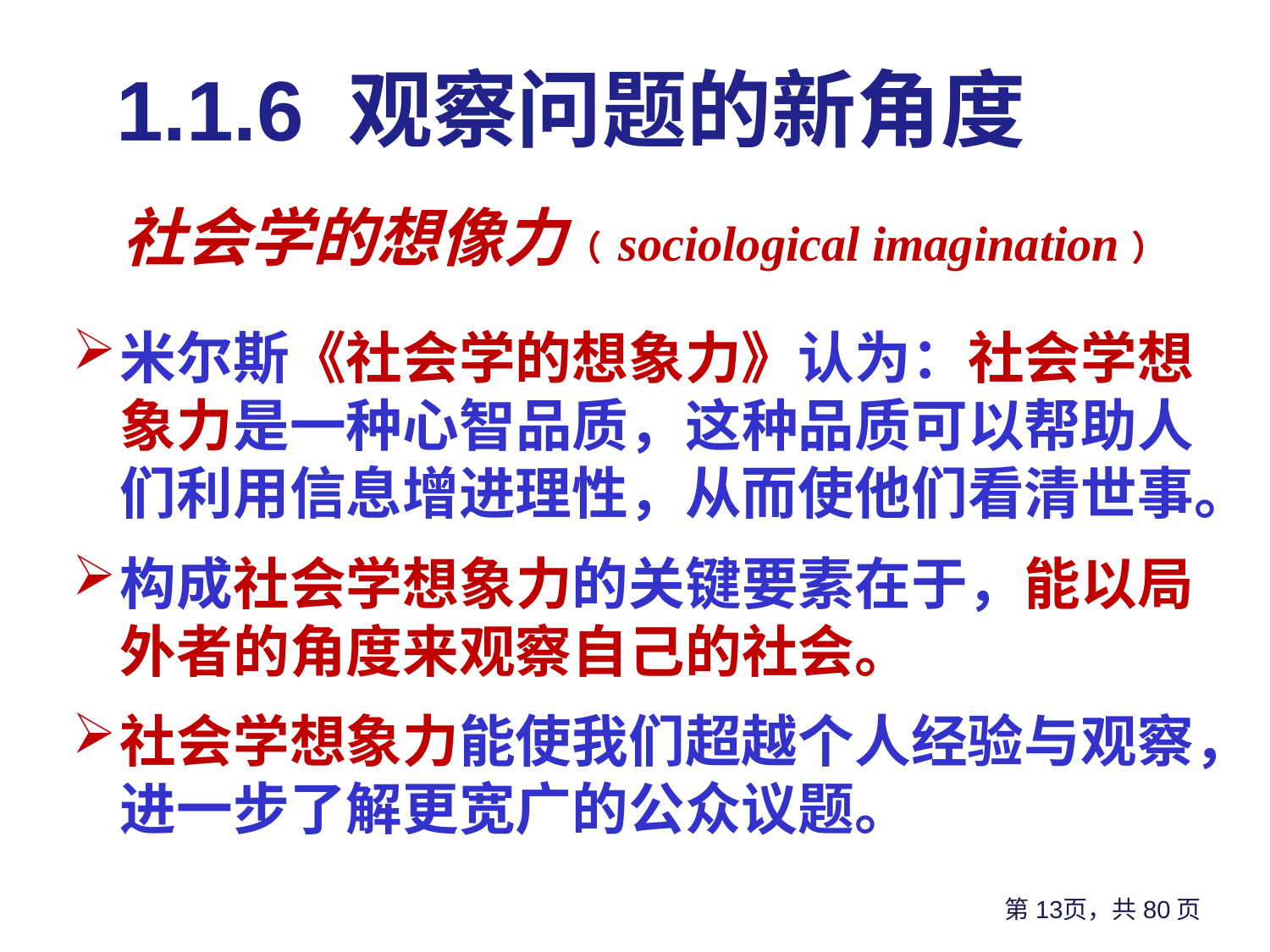

1.1.6 观察问题的新角度
# 社会学的想像力（ sociological imagination）
米尔斯《社会学的想象力》认为：社会学想象力是一种心智品质，这种品质可以帮助人们利用信息增进理性，从而使他们看清世事。
构成社会学想象力的关键要素在于，能以局外者的角度来观察自己的社会。
社会学想象力能使我们超越个人经验与观察，进一步了解更宽广的公众议题。
第13页，共80页